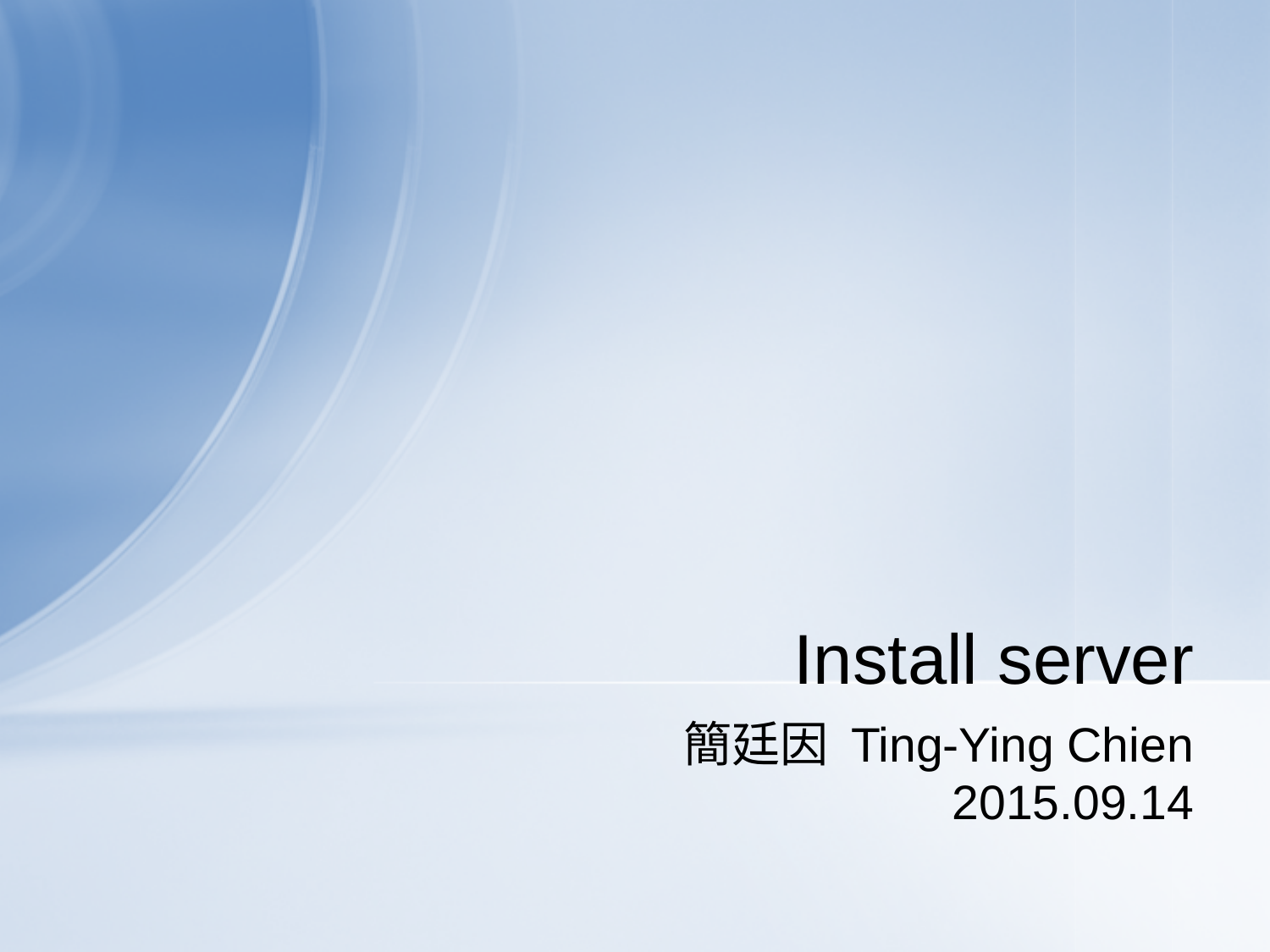

# Install server
簡廷因 Ting-Ying Chien
2015.09.14